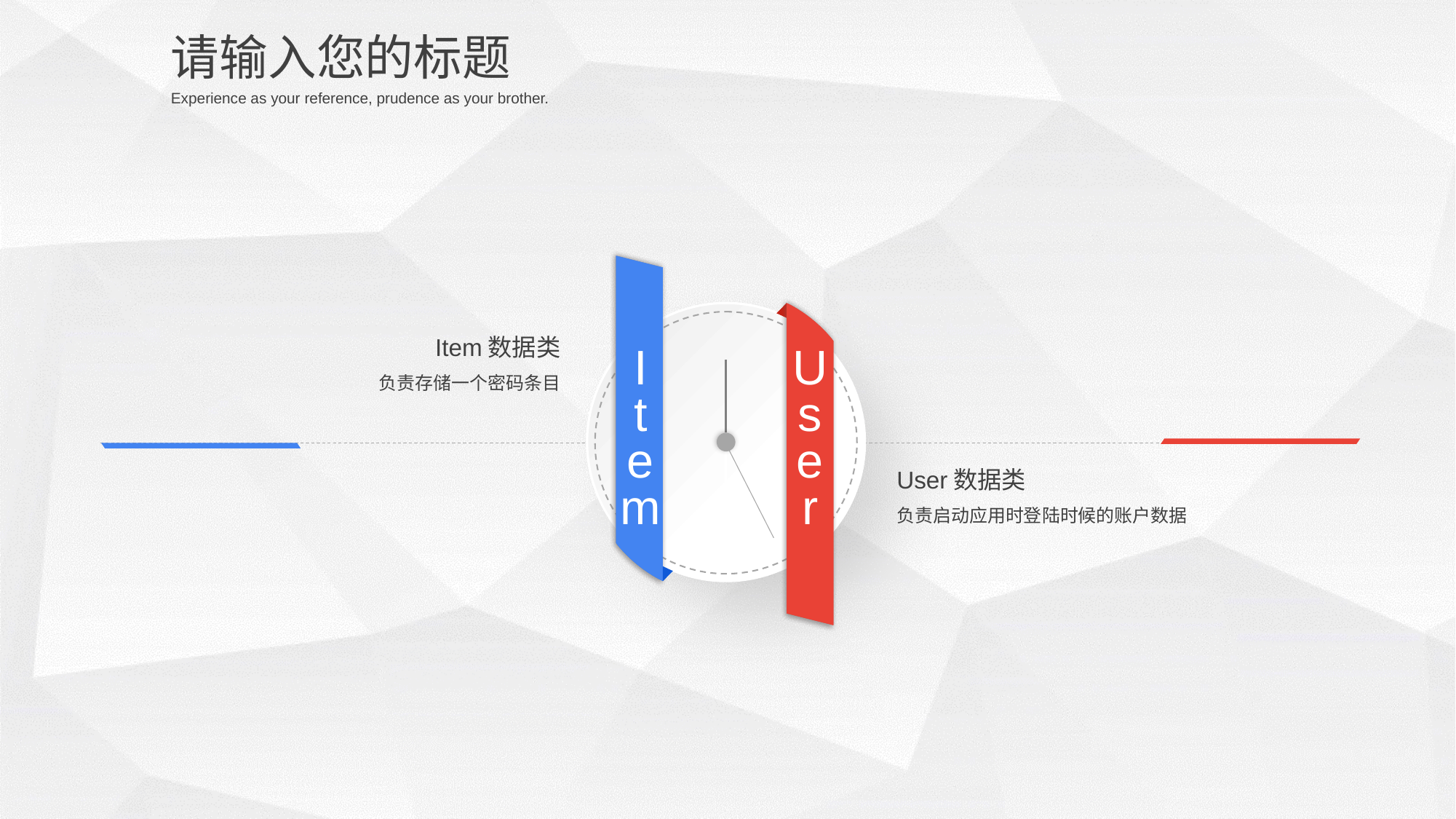

请输入您的标题
Experience as your reference, prudence as your brother.

Item数据类
I
tem
User
负责存储一个密码条目

User数据类
负责启动应用时登陆时候的账户数据